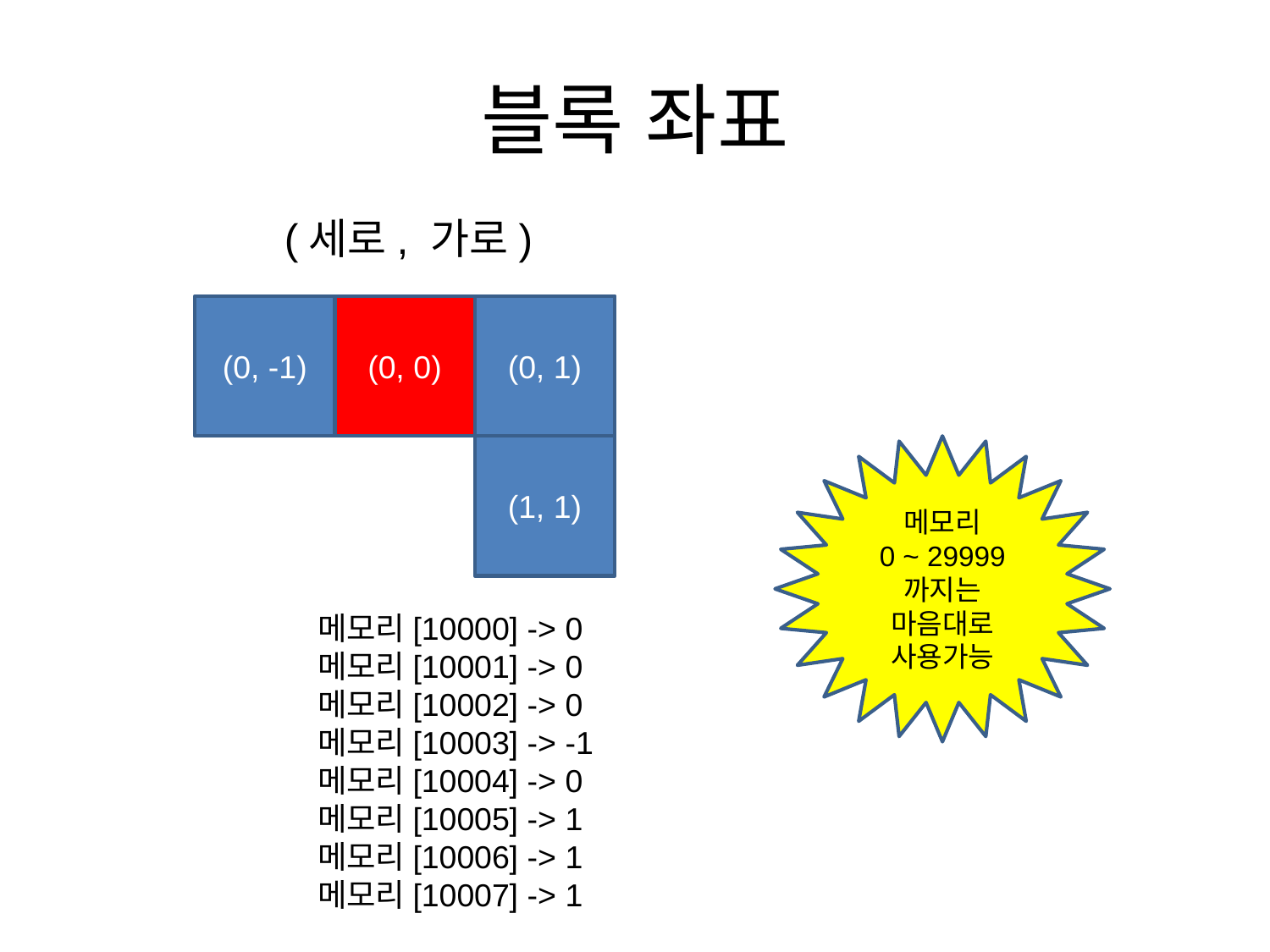

# 블록 좌표
(세로, 가로)
(0, -1)
(0, 0)
(0, 1)
(1, 1)
메모리
0 ~ 29999
까지는
마음대로
사용가능
메모리[10000] -> 0
메모리[10001] -> 0
메모리[10002] -> 0
메모리[10003] -> -1
메모리[10004] -> 0
메모리[10005] -> 1
메모리[10006] -> 1
메모리[10007] -> 1